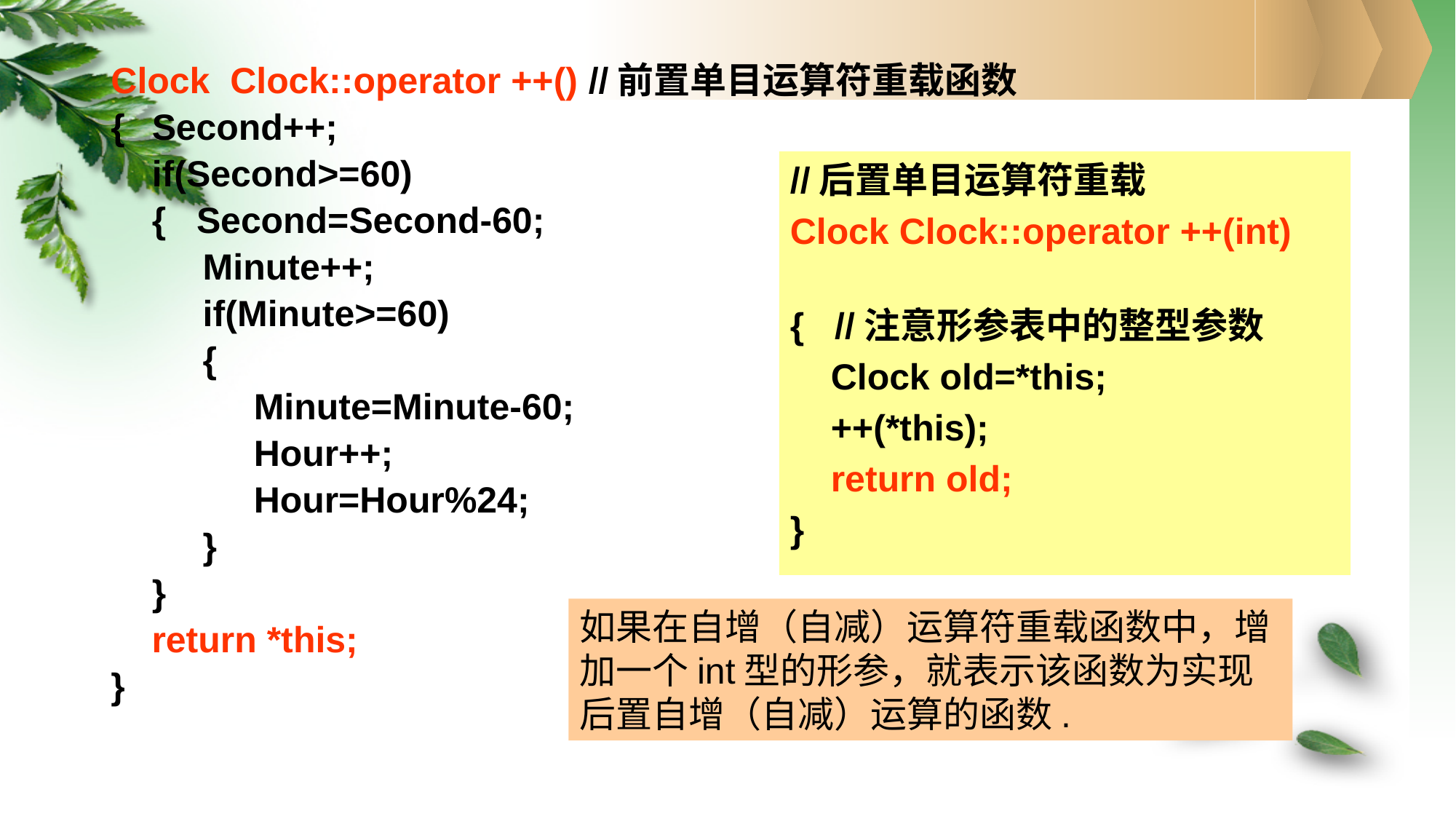

Clock  Clock::operator ++()	//前置单目运算符重载函数
{	Second++;
	if(Second>=60)
	{   Second=Second-60;
	     Minute++;
	     if(Minute>=60)
	     {
	          Minute=Minute-60;
	          Hour++;
	          Hour=Hour%24;
	     }
	}
    return *this;
}
//后置单目运算符重载
Clock Clock::operator ++(int)
{   //注意形参表中的整型参数
    Clock old=*this;
    ++(*this);
    return old;
}
如果在自增（自减）运算符重载函数中，增加一个int型的形参，就表示该函数为实现后置自增（自减）运算的函数.